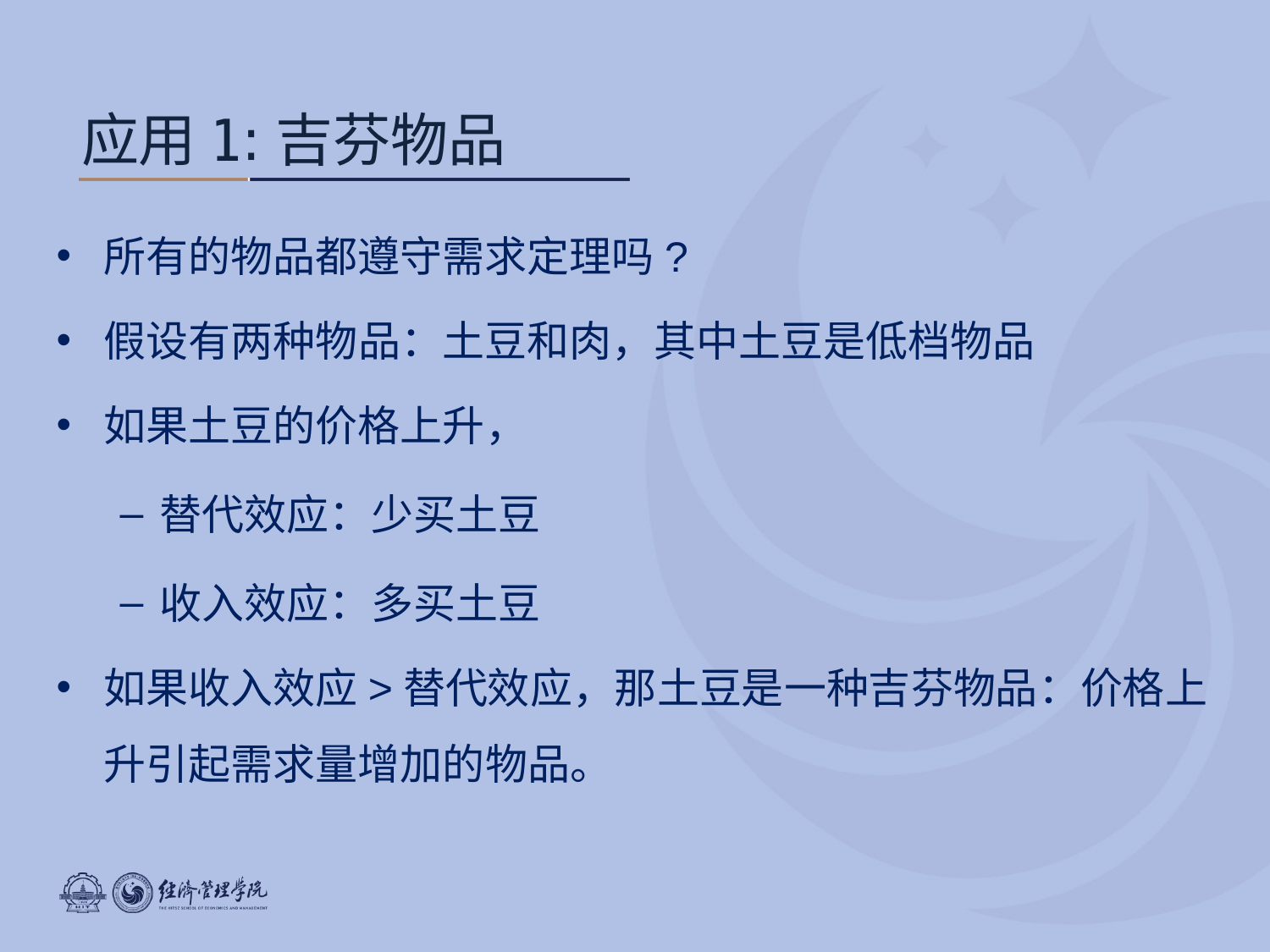

应用1:吉芬物品
所有的物品都遵守需求定理吗?
假设有两种物品：土豆和肉，其中土豆是低档物品
如果土豆的价格上升，
替代效应：少买土豆
收入效应：多买土豆
如果收入效应>替代效应，那土豆是一种吉芬物品：价格上升引起需求量增加的物品。